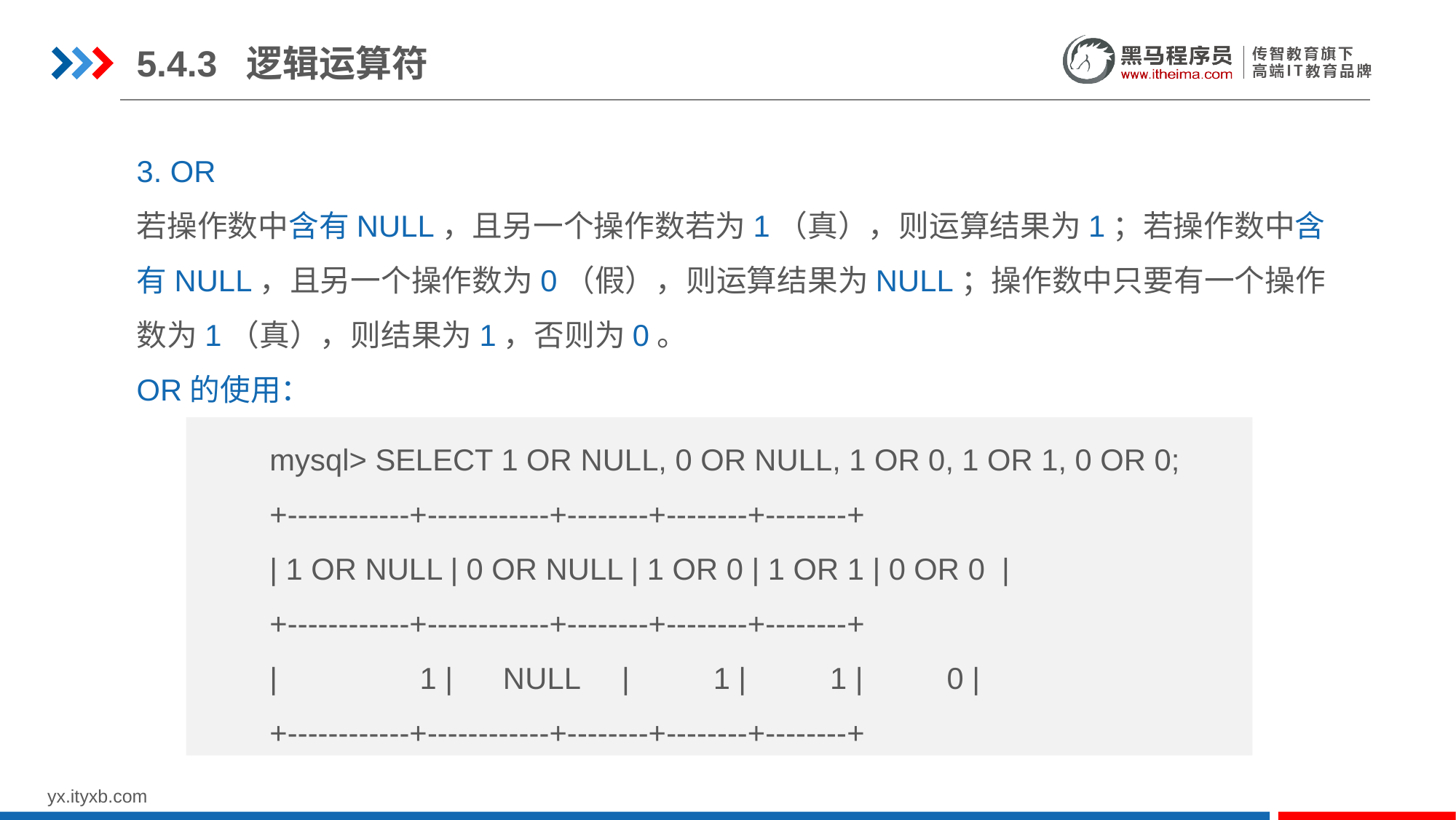

5.4.3  逻辑运算符
3. OR
若操作数中含有NULL，且另一个操作数若为1（真），则运算结果为1；若操作数中含有NULL，且另一个操作数为0（假），则运算结果为NULL；操作数中只要有一个操作数为1（真），则结果为1，否则为0。
OR的使用：
mysql> SELECT 1 OR NULL, 0 OR NULL, 1 OR 0, 1 OR 1, 0 OR 0;
+------------+------------+--------+--------+--------+
| 1 OR NULL | 0 OR NULL | 1 OR 0 | 1 OR 1 | 0 OR 0  |
+------------+------------+--------+--------+--------+
|                 1 |      NULL     |          1 |          1 |          0 |
+------------+------------+--------+--------+--------+